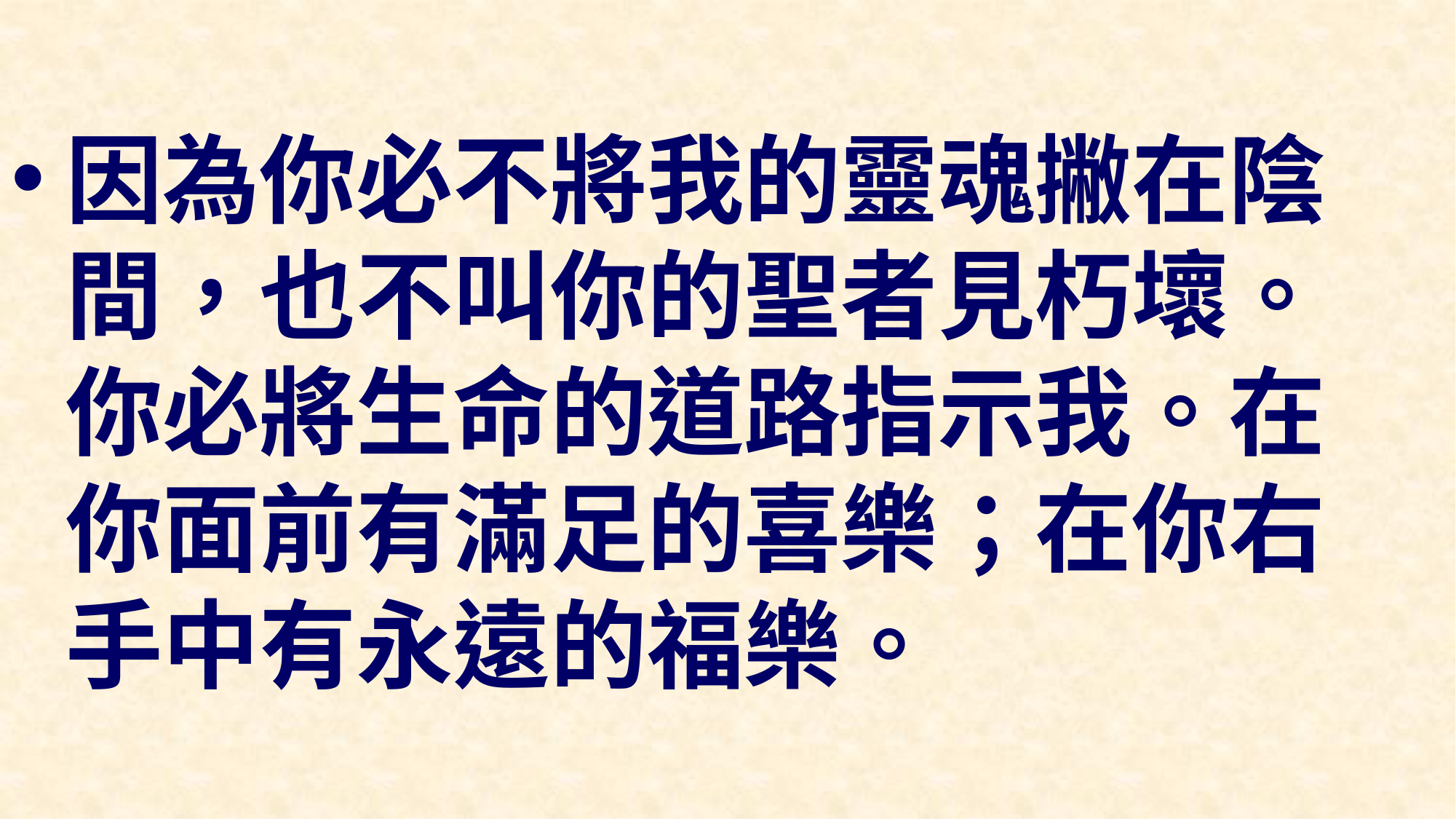

因為你必不將我的靈魂撇在陰間，也不叫你的聖者見朽壞。你必將生命的道路指示我。在你面前有滿足的喜樂；在你右手中有永遠的福樂。